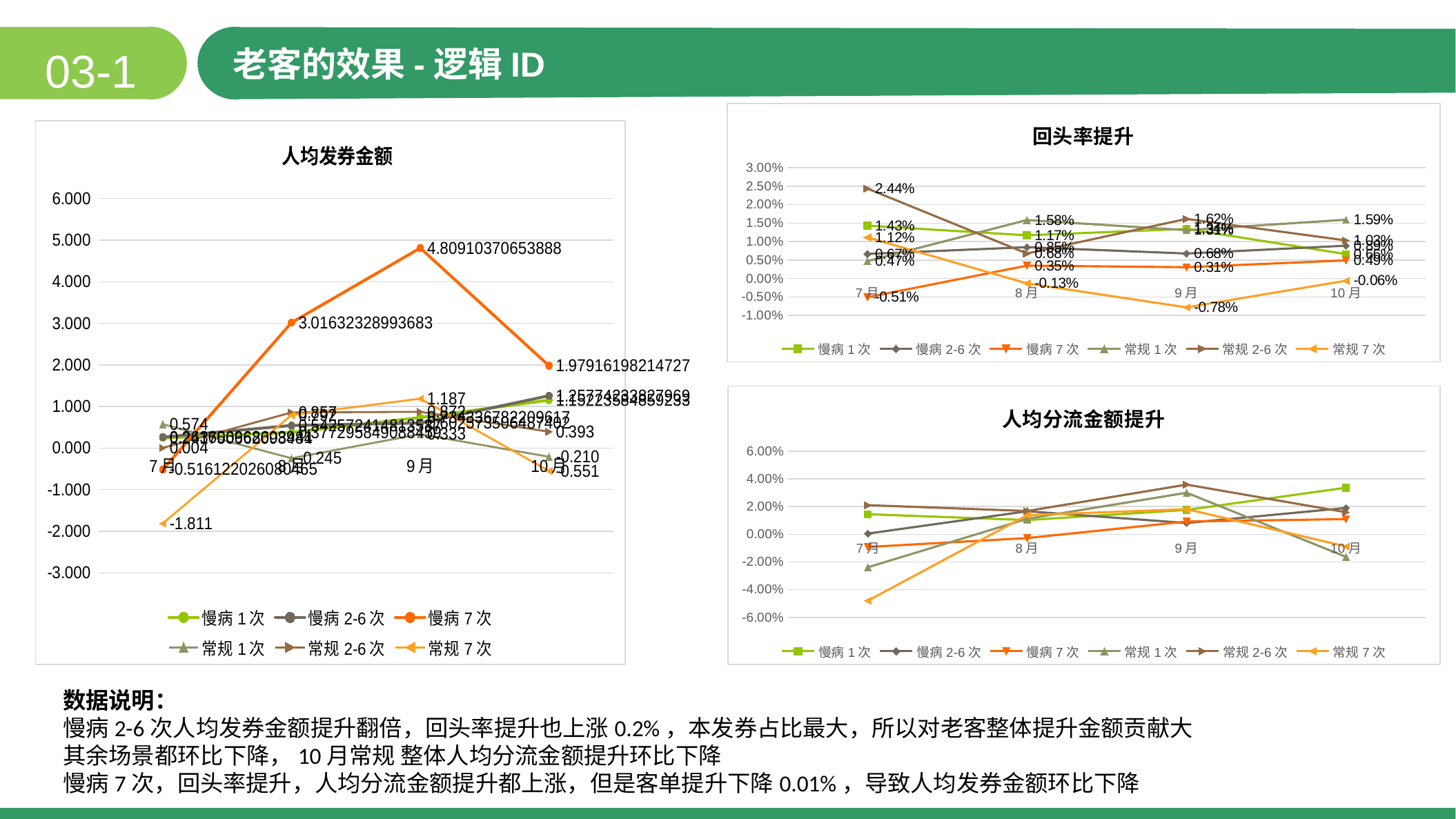

老客的效果-逻辑ID
03-1

### Chart: 回头率提升

| Category | 慢病1次 | 慢病2-6次 | 慢病7次 | 常规1次 | 常规2-6次 | 常规7次 |
|---|---|---|---|---|---|---|
| 7月 | 0.0143202049984636 | 0.00665487894238065 | -0.00507789987820319 | 0.00471165553915063 | 0.0243692080628192 | 0.0111526379931385 |
| 8月 | 0.0117048680931315 | 0.00849515579505656 | 0.00349099009953924 | 0.0158478563489437 | 0.00677694644890224 | -0.00131276356608263 |
| 9月 | 0.0134486650404141 | 0.00676242708920328 | 0.00306265570614429 | 0.0131018256626039 | 0.0161614788618311 | -0.00781146622138496 |
| 10月 | 0.00660250597779374 | 0.00889030703711827 | 0.00491626942955062 | 0.0159342257625766 | 0.0103310064394453 | -0.000598259463619691 |

### Chart: 人均发券金额

| Category | 慢病1次 | 慢病2-6次 | 慢病7次 | 常规1次 | 常规2-6次 | 常规7次 |
|---|---|---|---|---|---|---|
| 7月 | 0.241750662098484 | 0.263606968603941 | -0.516122026080465 | 0.573604195589874 | 0.00434538288542646 | -1.8105365464863 |
| 8月 | 0.377295849088459 | 0.542572414813587 | 3.01632328993683 | -0.245015695114835 | 0.856802474373438 | 0.79222397262637 |
| 9月 | 0.734336782209617 | 0.602573506487402 | 4.80910370653888 | 0.333345922620095 | 0.871682026967691 | 1.18680035813043 |
| 10月 | 1.15223584859233 | 1.25774233827969 | 1.97916198214727 | -0.209705480872922 | 0.393477110421041 | -0.55096923999803 |

### Chart: 人均分流金额提升

| Category | 慢病1次 | 慢病2-6次 | 慢病7次 | 常规1次 | 常规2-6次 | 常规7次 |
|---|---|---|---|---|---|---|
| 7月 | 0.0144644702386693 | 0.000477905070025572 | -0.00920147278636574 | -0.0238559048088777 | 0.0209581031439139 | -0.047977175113217 |
| 8月 | 0.0102417365454604 | 0.0165868705562225 | -0.00277250143112529 | 0.0111349969205061 | 0.0167647985491256 | 0.0137114180625007 |
| 9月 | 0.0175237162360825 | 0.0081076383515984 | 0.0091866999646807 | 0.0299468620902052 | 0.035825225962636 | 0.01813144198721 |
| 10月 | 0.0335761013510591 | 0.0189601893103545 | 0.0109165143138497 | -0.0163706016381976 | 0.0158764919211532 | -0.00881987170781128 |
数据说明：
慢病2-6次人均发券金额提升翻倍，回头率提升也上涨0.2%，本发券占比最大，所以对老客整体提升金额贡献大
其余场景都环比下降，10月常规 整体人均分流金额提升环比下降
慢病7次，回头率提升，人均分流金额提升都上涨，但是客单提升下降0.01%，导致人均发券金额环比下降